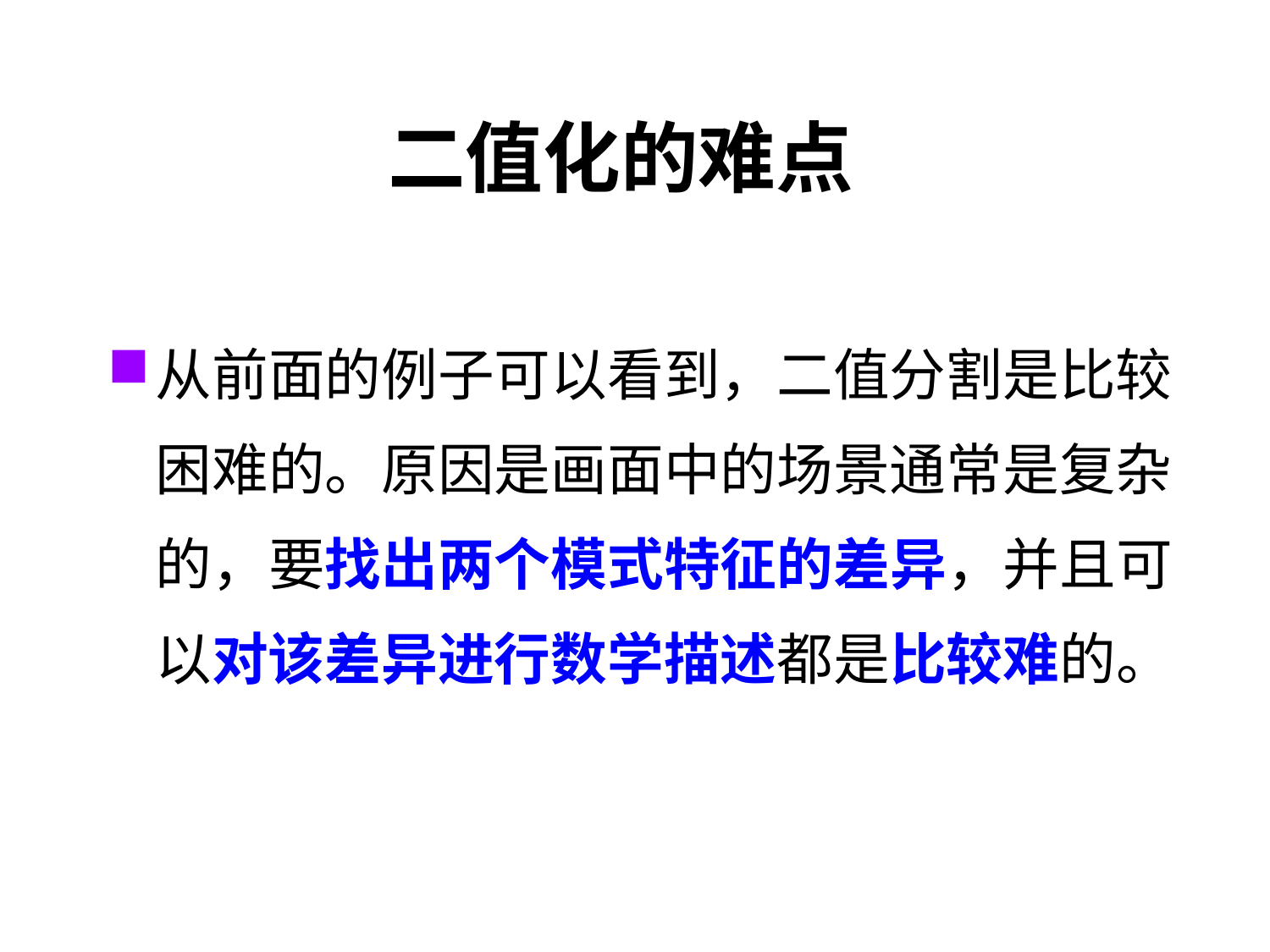

# 二值化的难点
从前面的例子可以看到，二值分割是比较困难的。原因是画面中的场景通常是复杂的，要找出两个模式特征的差异，并且可以对该差异进行数学描述都是比较难的。